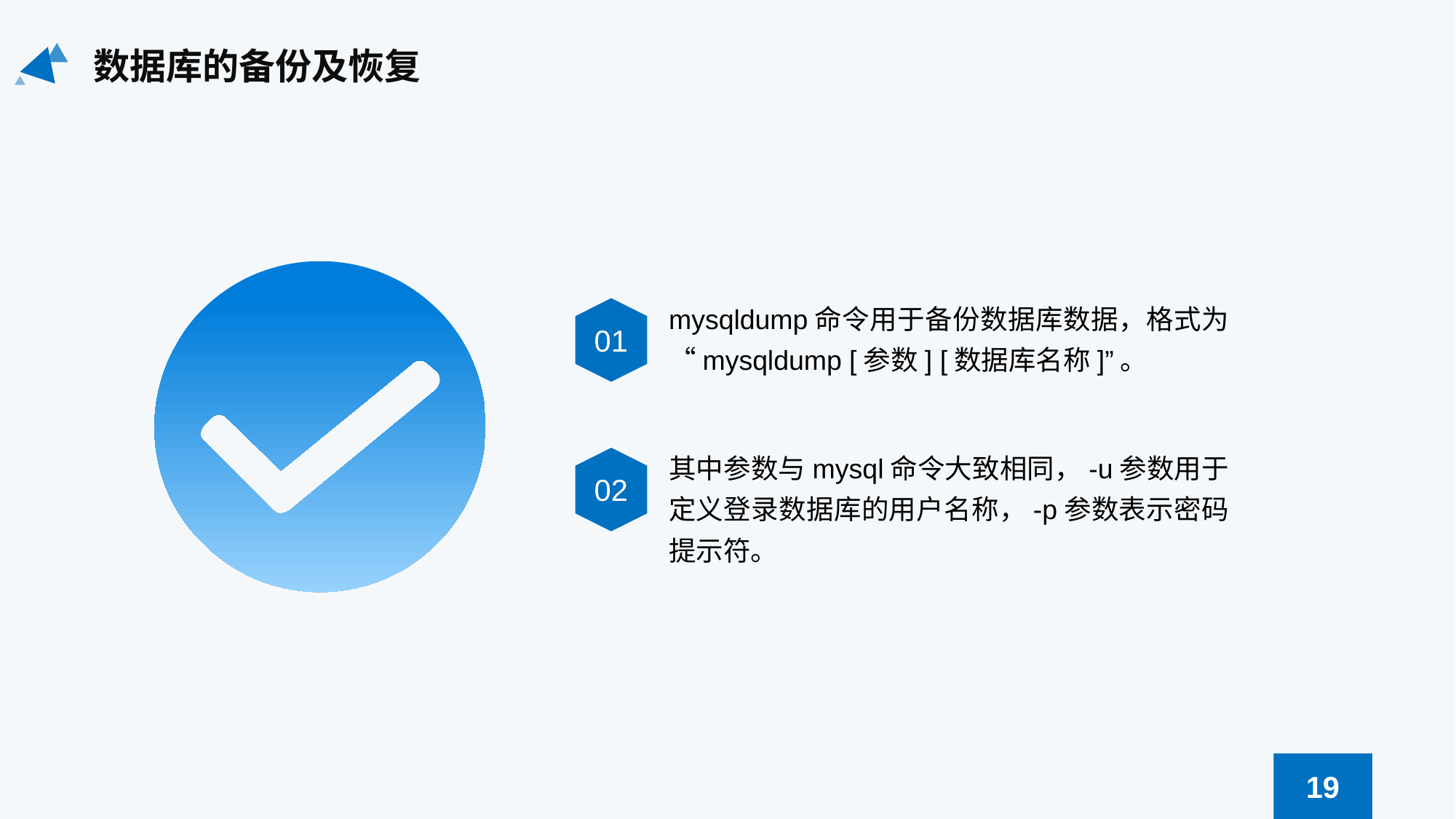

数据库的备份及恢复

mysqldump命令用于备份数据库数据，格式为“mysqldump [参数] [数据库名称]”。

01
其中参数与mysql命令大致相同，-u参数用于定义登录数据库的用户名称，-p参数表示密码提示符。

02

19